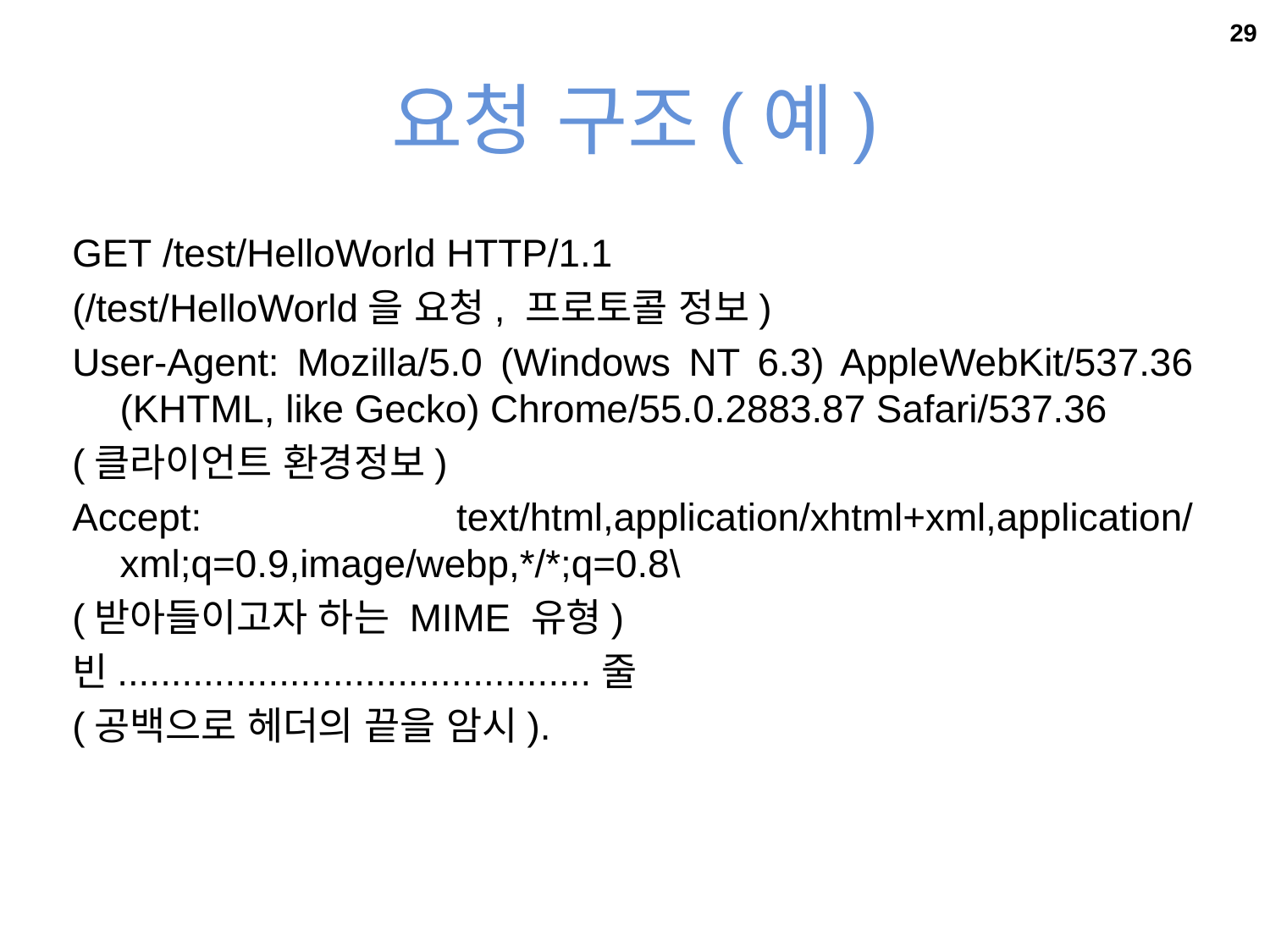

29
# 요청 구조(예)
GET /test/HelloWorld HTTP/1.1
(/test/HelloWorld을 요청, 프로토콜 정보)
User-Agent: Mozilla/5.0 (Windows NT 6.3) AppleWebKit/537.36 (KHTML, like Gecko) Chrome/55.0.2883.87 Safari/537.36
(클라이언트 환경정보)
Accept: text/html,application/xhtml+xml,application/xml;q=0.9,image/webp,*/*;q=0.8\
(받아들이고자 하는 MIME 유형)
빈............................................줄
(공백으로 헤더의 끝을 암시).